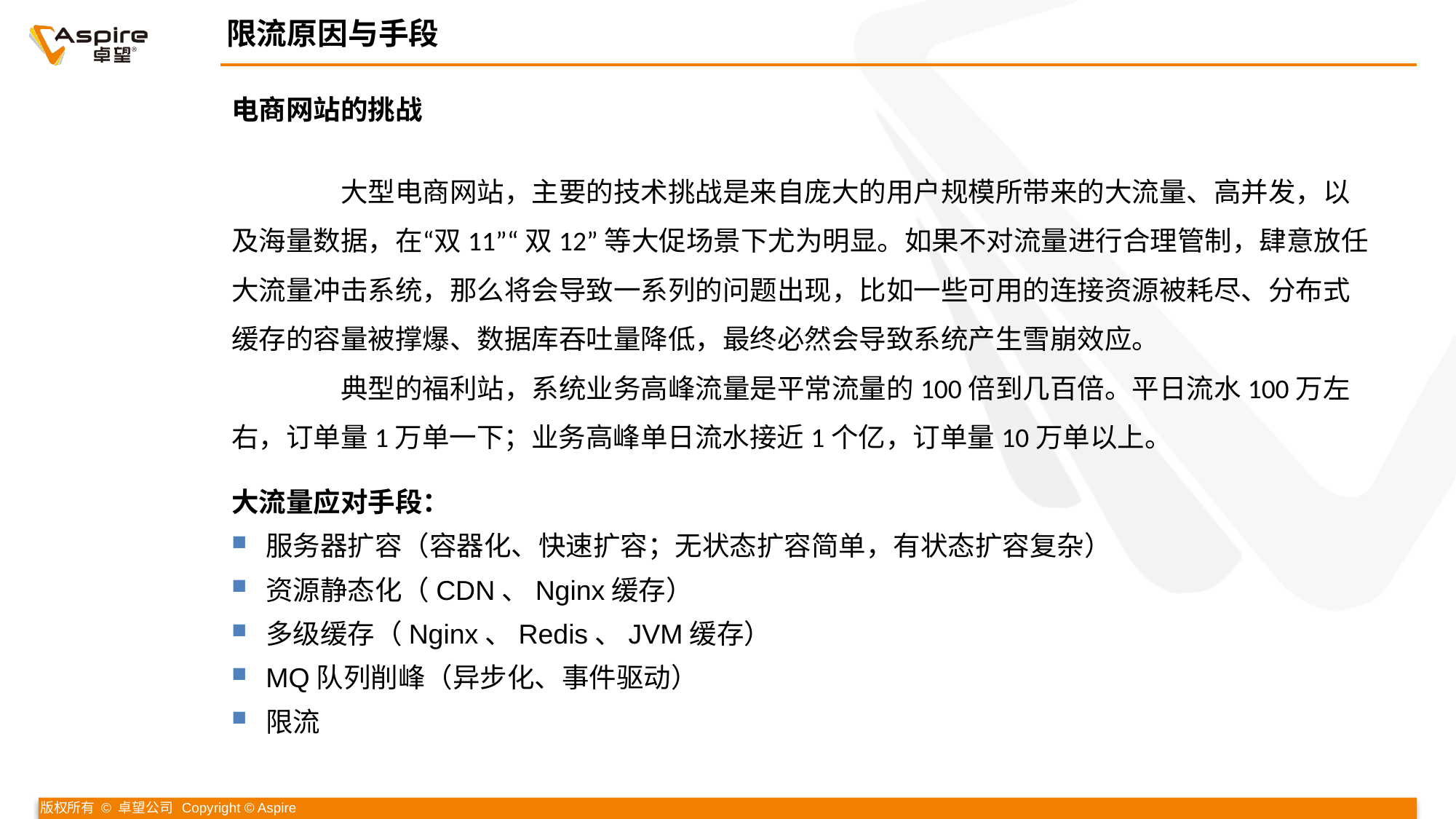

限流原因与手段
电商网站的挑战

	大型电商网站，主要的技术挑战是来自庞大的用户规模所带来的大流量、高并发，以及海量数据，在“双11”“双12”等大促场景下尤为明显。如果不对流量进行合理管制，肆意放任大流量冲击系统，那么将会导致一系列的问题出现，比如一些可用的连接资源被耗尽、分布式缓存的容量被撑爆、数据库吞吐量降低，最终必然会导致系统产生雪崩效应。
	典型的福利站，系统业务高峰流量是平常流量的100倍到几百倍。平日流水100万左右，订单量1万单一下；业务高峰单日流水接近1个亿，订单量10万单以上。

大流量应对手段：
服务器扩容（容器化、快速扩容；无状态扩容简单，有状态扩容复杂）
资源静态化（CDN、Nginx缓存）
多级缓存（Nginx、Redis、JVM缓存）
MQ队列削峰（异步化、事件驱动）
限流